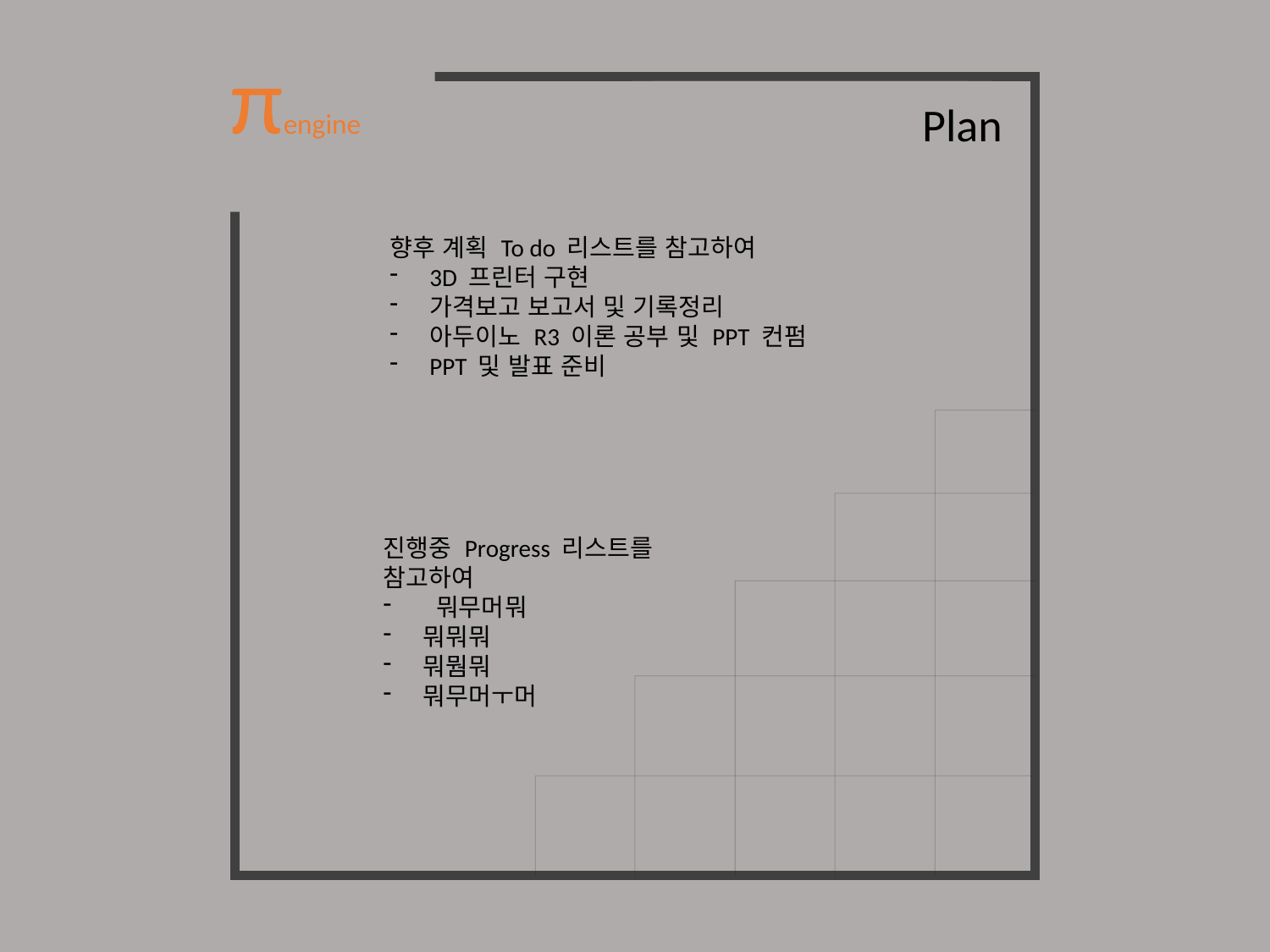

πengine

Plan
향후 계획 To do 리스트를 참고하여
3D 프린터 구현
가격보고 보고서 및 기록정리
아두이노 R3 이론 공부 및 PPT 컨펌
PPT 및 발표 준비
진행중 Progress 리스트를 참고하여
 뭐무머뭐
뭐뭐뭐
뭐뭠뭐
뭐무머ㅜ머